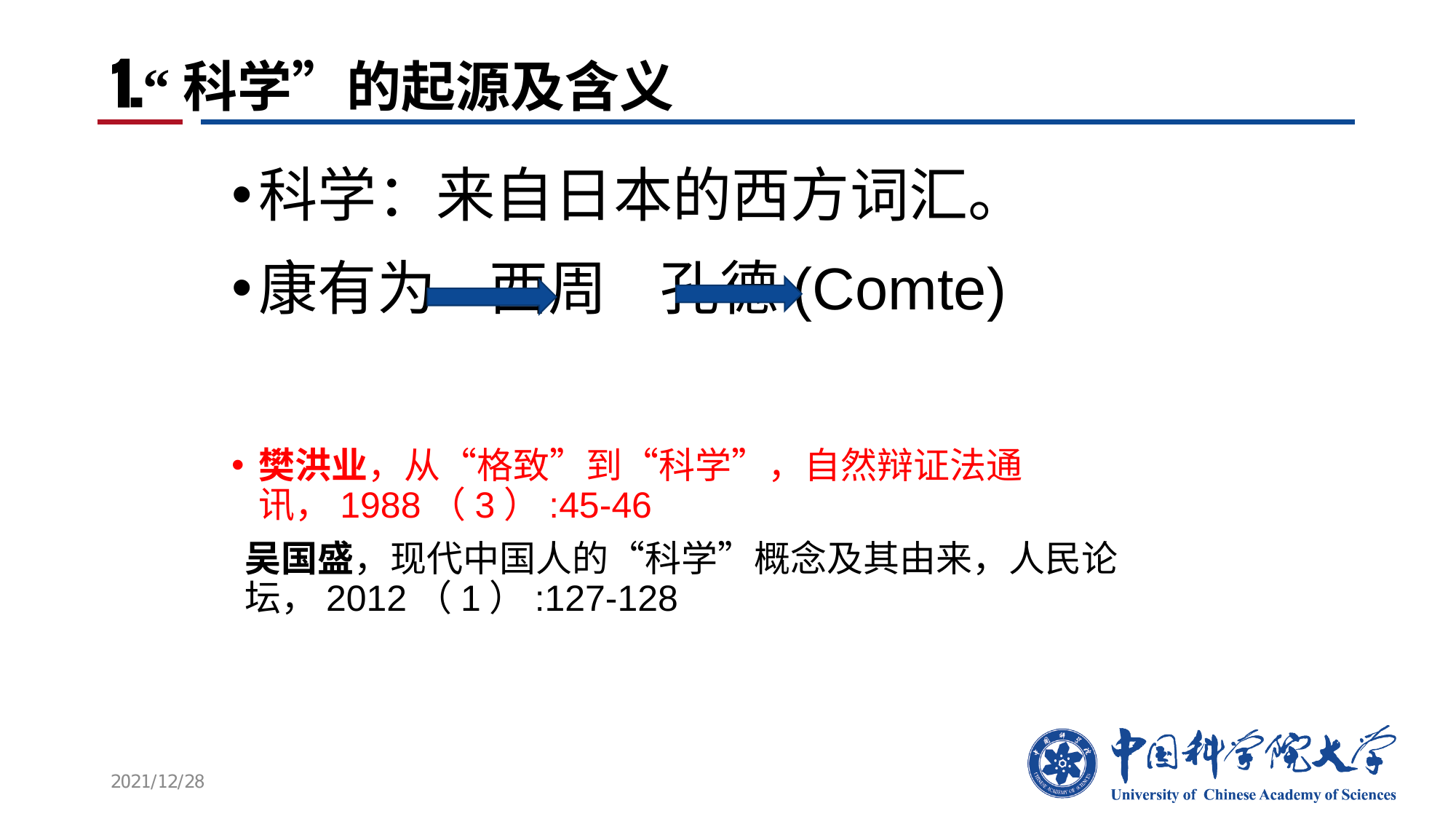

# 1.“科学”的起源及含义
科学：来自日本的西方词汇。
康有为    西周    孔德(Comte)

樊洪业，从“格致”到“科学”，自然辩证法通讯，1988（3）:45-46
吴国盛，现代中国人的“科学”概念及其由来，人民论坛，2012（1）:127-128

2021/12/28